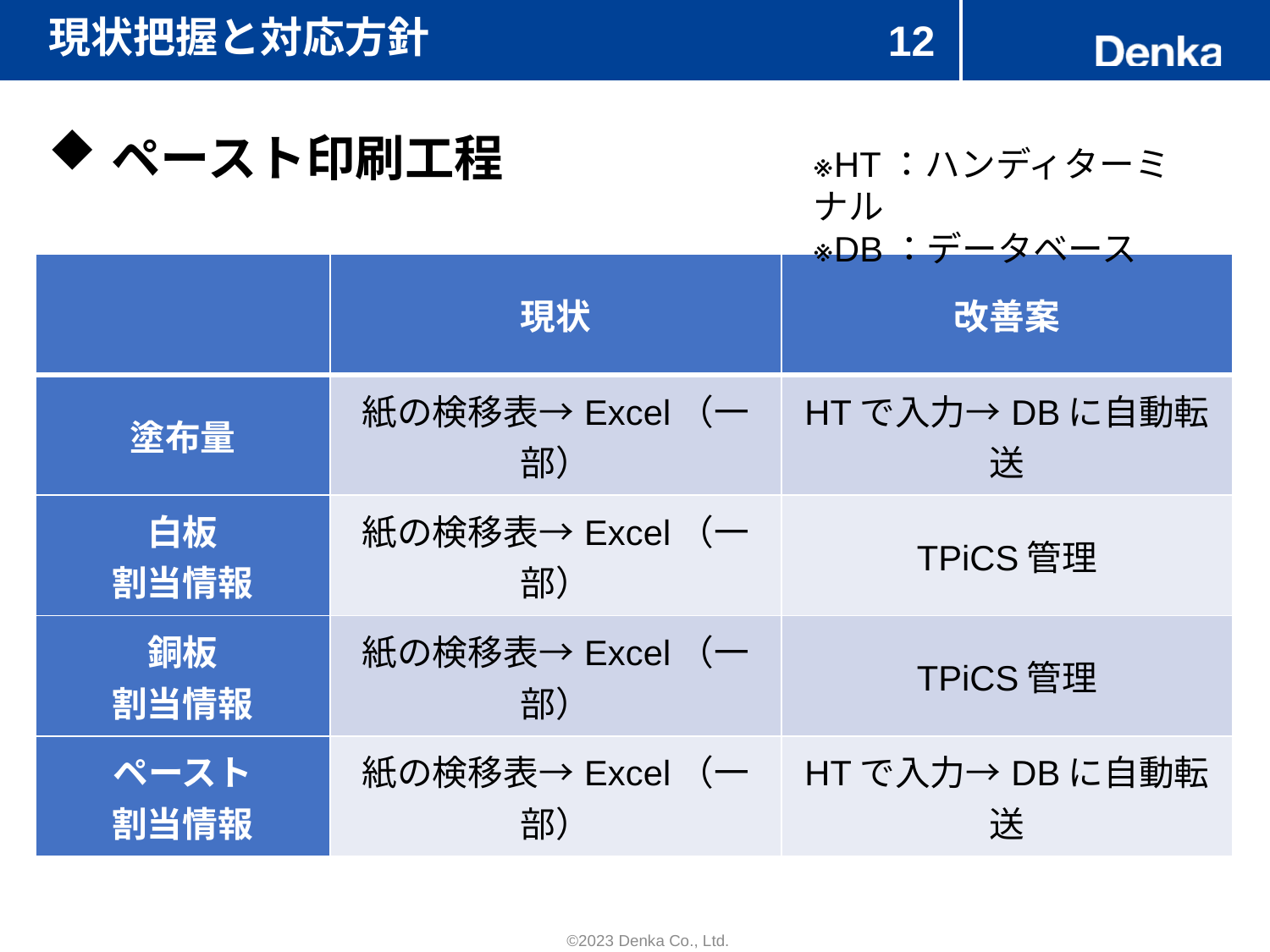

# 現状把握と対応方針
12
ペースト印刷工程
※HT：ハンディターミナル
※DB：データベース
|  | 現状 | 改善案 |
| --- | --- | --- |
| 塗布量 | 紙の検移表→Excel（一部） | HTで入力→DBに自動転送 |
| 白板 割当情報 | 紙の検移表→Excel（一部） | TPiCS管理 |
| 銅板 割当情報 | 紙の検移表→Excel（一部） | TPiCS管理 |
| ペースト 割当情報 | 紙の検移表→Excel（一部） | HTで入力→DBに自動転送 |